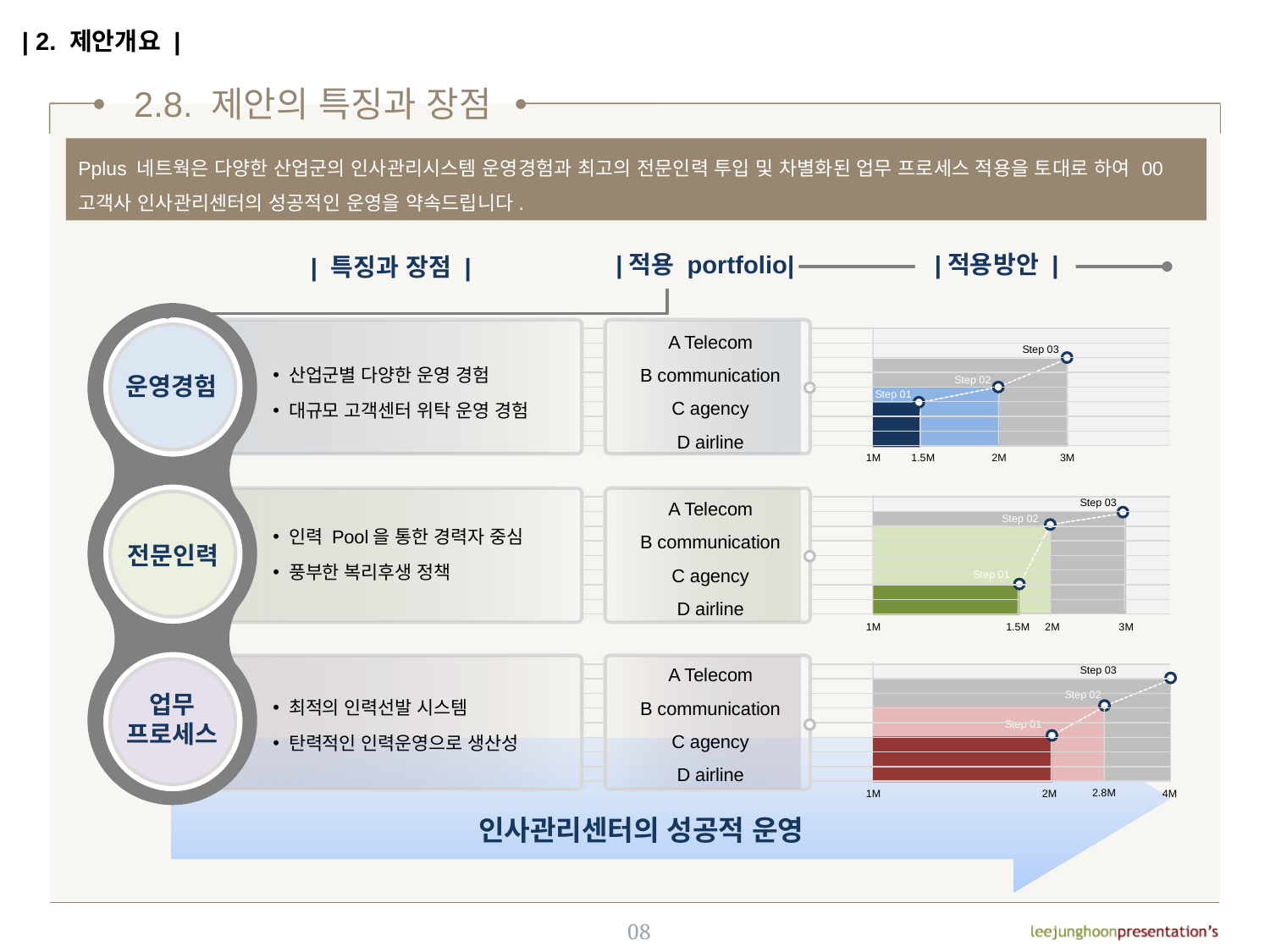

|적용 portfolio|

|적용방안 |

| 특징과 장점 |

 A Telecom
 B communication
 C agency
 D airline

Step 03

Step 02
Step 01

 산업군별 다양한 운영 경험
 대규모 고객센터 위탁 운영 경험
운영경험

1M
1.5M
2M
3M
 A Telecom
 B communication
 C agency
 D airline

Step 03

Step 02

Step 01

1M
1.5M
2M
3M
 인력 Pool을 통한 경력자 중심
 풍부한 복리후생 정책
전문인력

 A Telecom
 B communication
 C agency
 D airline

Step 03

Step 02

Step 01

2.8M
1M
2M
4M
 최적의 인력선발 시스템
 탄력적인 인력운영으로 생산성
업무
프로세스

인사관리센터의 성공적 운영